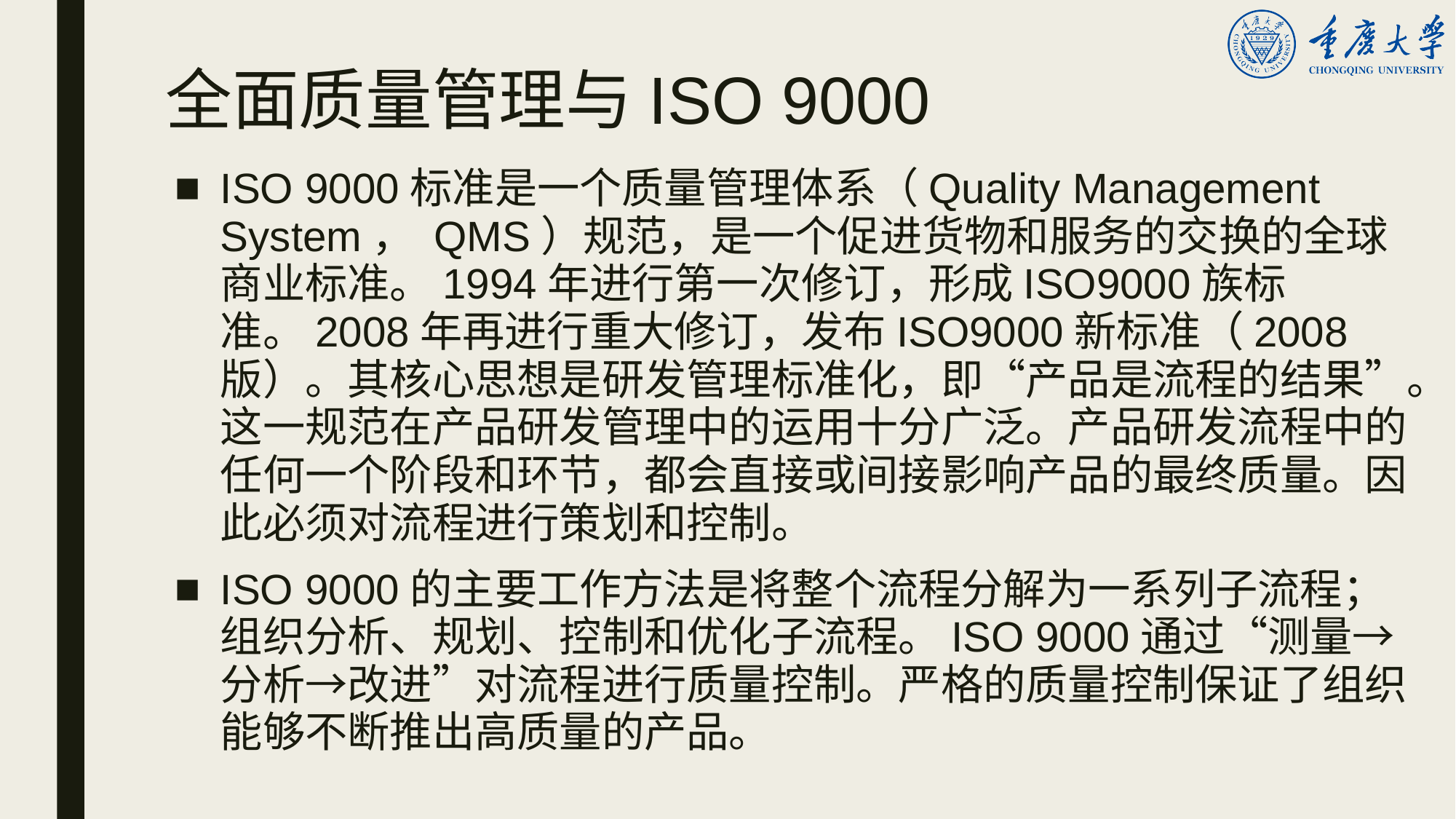

# 全面质量管理与ISO 9000
ISO 9000标准是一个质量管理体系（Quality Management System， QMS）规范，是一个促进货物和服务的交换的全球商业标准。1994年进行第一次修订，形成ISO9000族标准。2008年再进行重大修订，发布ISO9000新标准（2008版）。其核心思想是研发管理标准化，即“产品是流程的结果”。这一规范在产品研发管理中的运用十分广泛。产品研发流程中的任何一个阶段和环节，都会直接或间接影响产品的最终质量。因此必须对流程进行策划和控制。
ISO 9000的主要工作方法是将整个流程分解为一系列子流程；组织分析、规划、控制和优化子流程。ISO 9000通过“测量→分析→改进”对流程进行质量控制。严格的质量控制保证了组织能够不断推出高质量的产品。